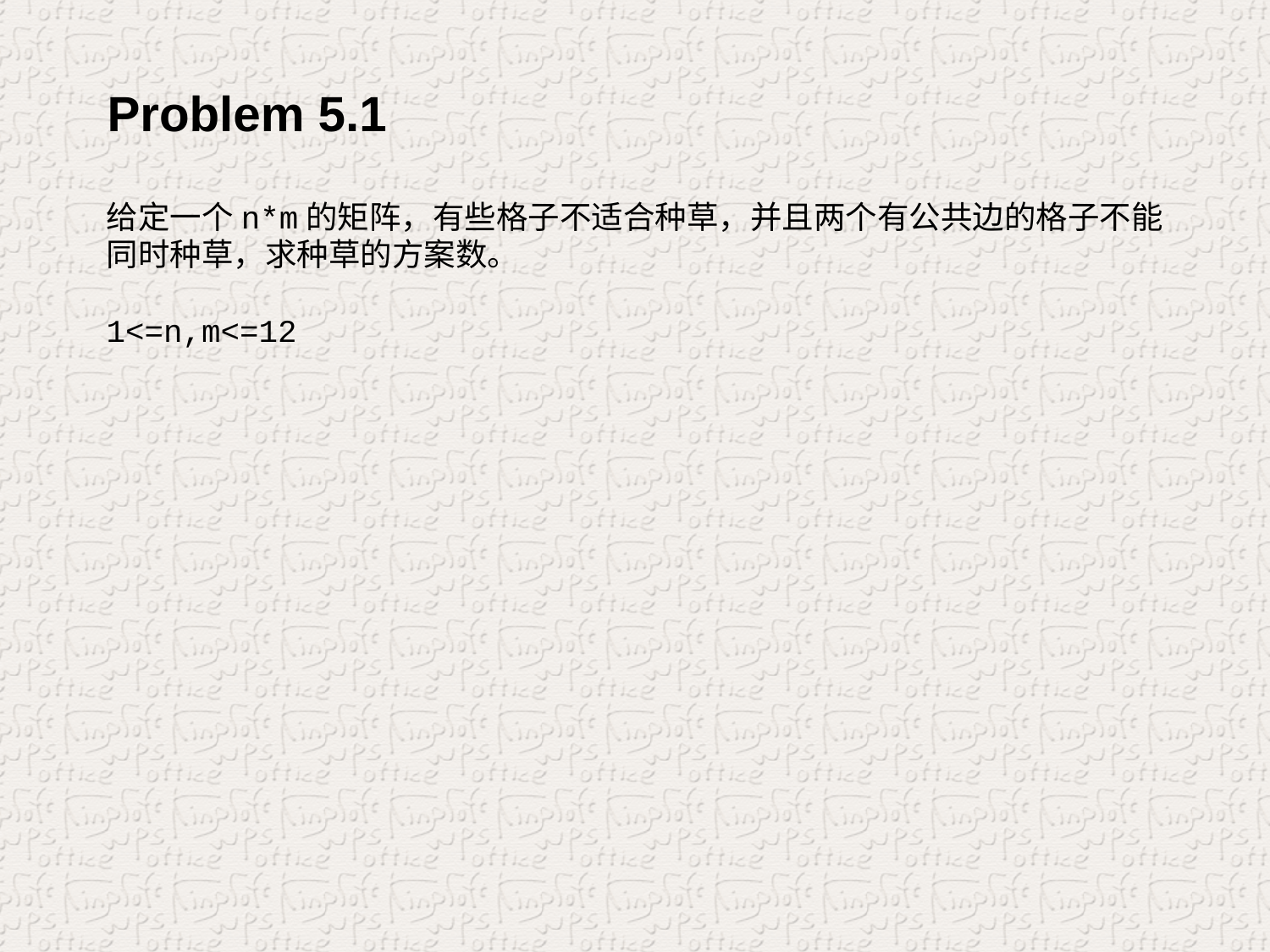

Problem 5.1
给定一个n*m的矩阵，有些格子不适合种草，并且两个有公共边的格子不能同时种草，求种草的方案数。

1<=n,m<=12